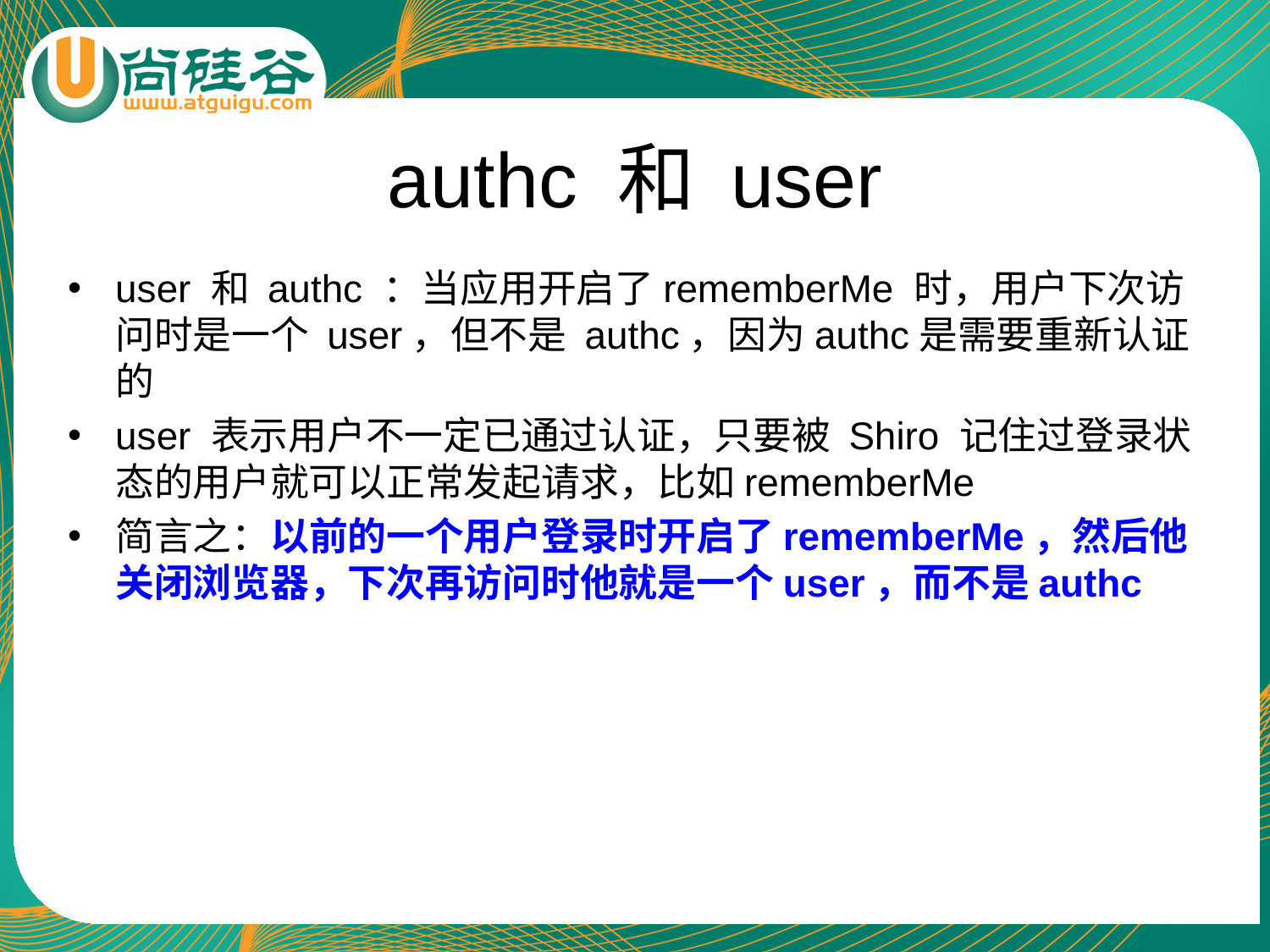

# authc 和 user
user 和 authc ：当应用开启了rememberMe 时，用户下次访问时是一个 user，但不是 authc，因为authc是需要重新认证的
user 表示用户不一定已通过认证，只要被 Shiro 记住过登录状态的用户就可以正常发起请求，比如rememberMe
简言之：以前的一个用户登录时开启了rememberMe，然后他关闭浏览器，下次再访问时他就是一个user，而不是authc